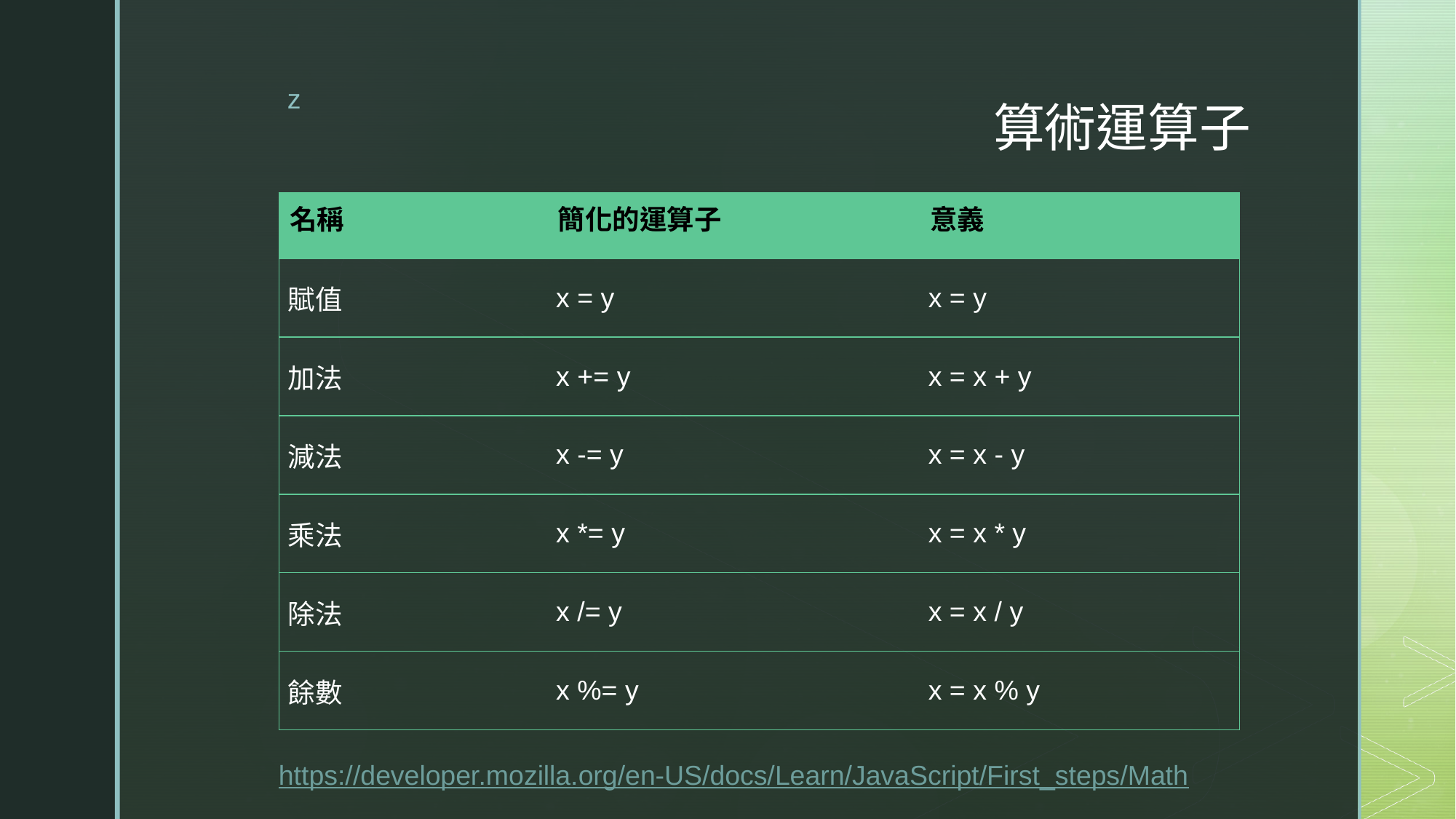

# 算術運算子
| 名稱 | 簡化的運算子 | 意義 |
| --- | --- | --- |
| 賦值 | x = y | x = y |
| 加法 | x += y | x = x + y |
| 減法 | x -= y | x = x - y |
| 乘法 | x \*= y | x = x \* y |
| 除法 | x /= y | x = x / y |
| 餘數 | x %= y | x = x % y |
https://developer.mozilla.org/en-US/docs/Learn/JavaScript/First_steps/Math